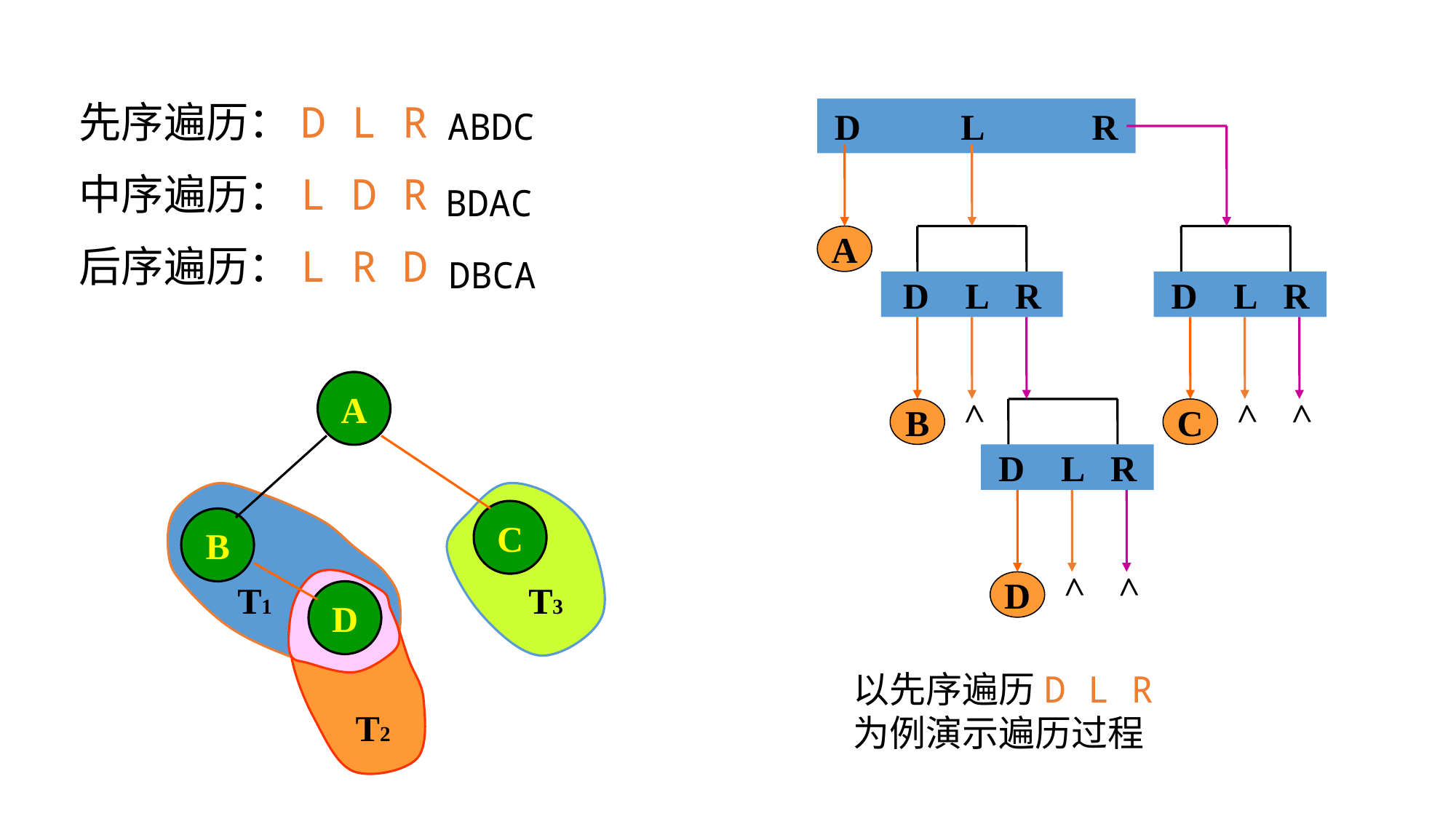

先序遍历：D L R
中序遍历：L D R
后序遍历：L R D
ABDC
D           L            R

D    L   R

A

D    L   R
BDAC
 DBCA

B

>

D    L   R

C

>

>
A

D

>

>
C

B

T1

T3
D
以先序遍历D L R为例演示遍历过程
T2